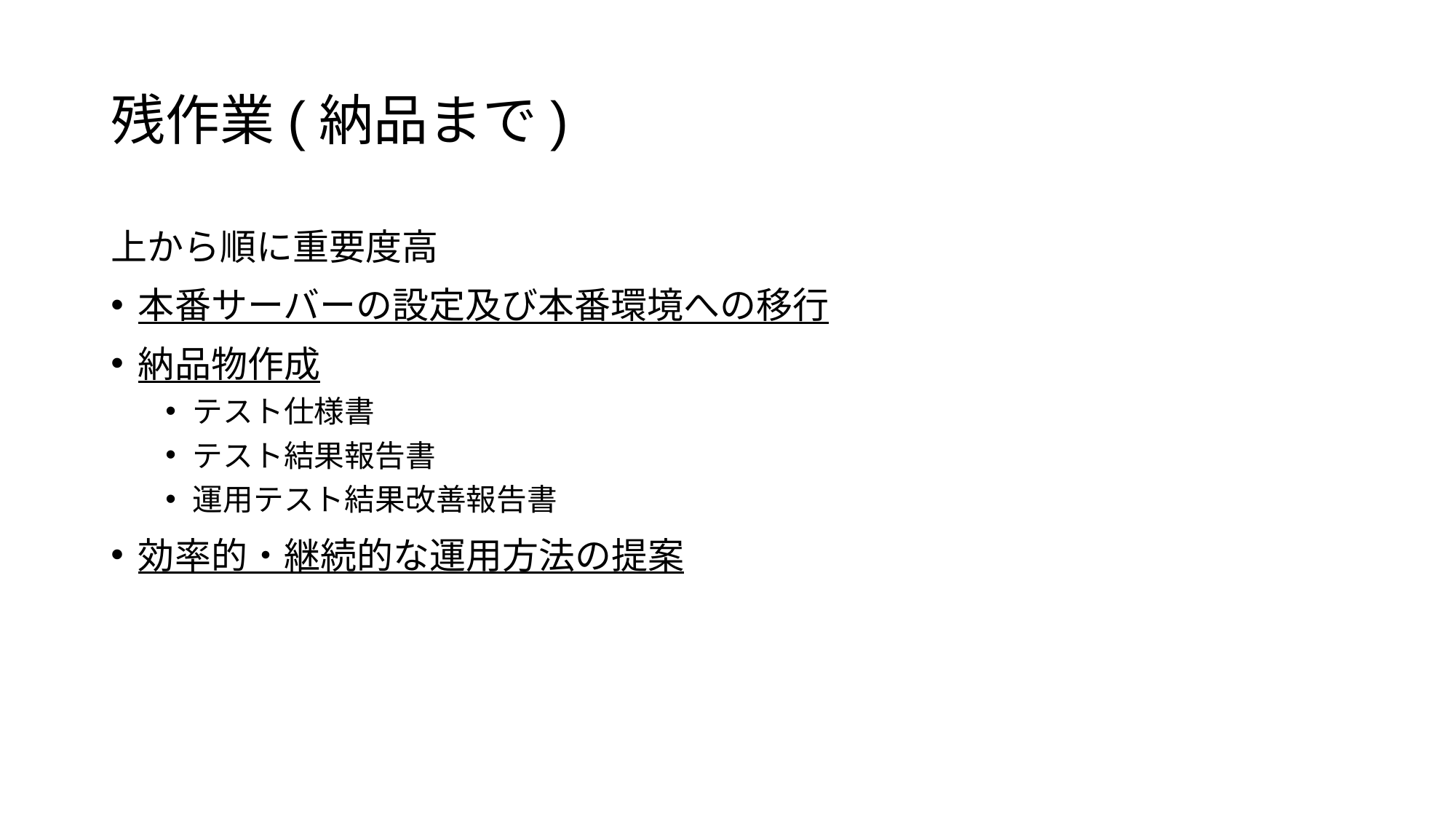

# 残作業(納品まで)
上から順に重要度高
本番サーバーの設定及び本番環境への移行
納品物作成
テスト仕様書
テスト結果報告書
運用テスト結果改善報告書
効率的・継続的な運用方法の提案